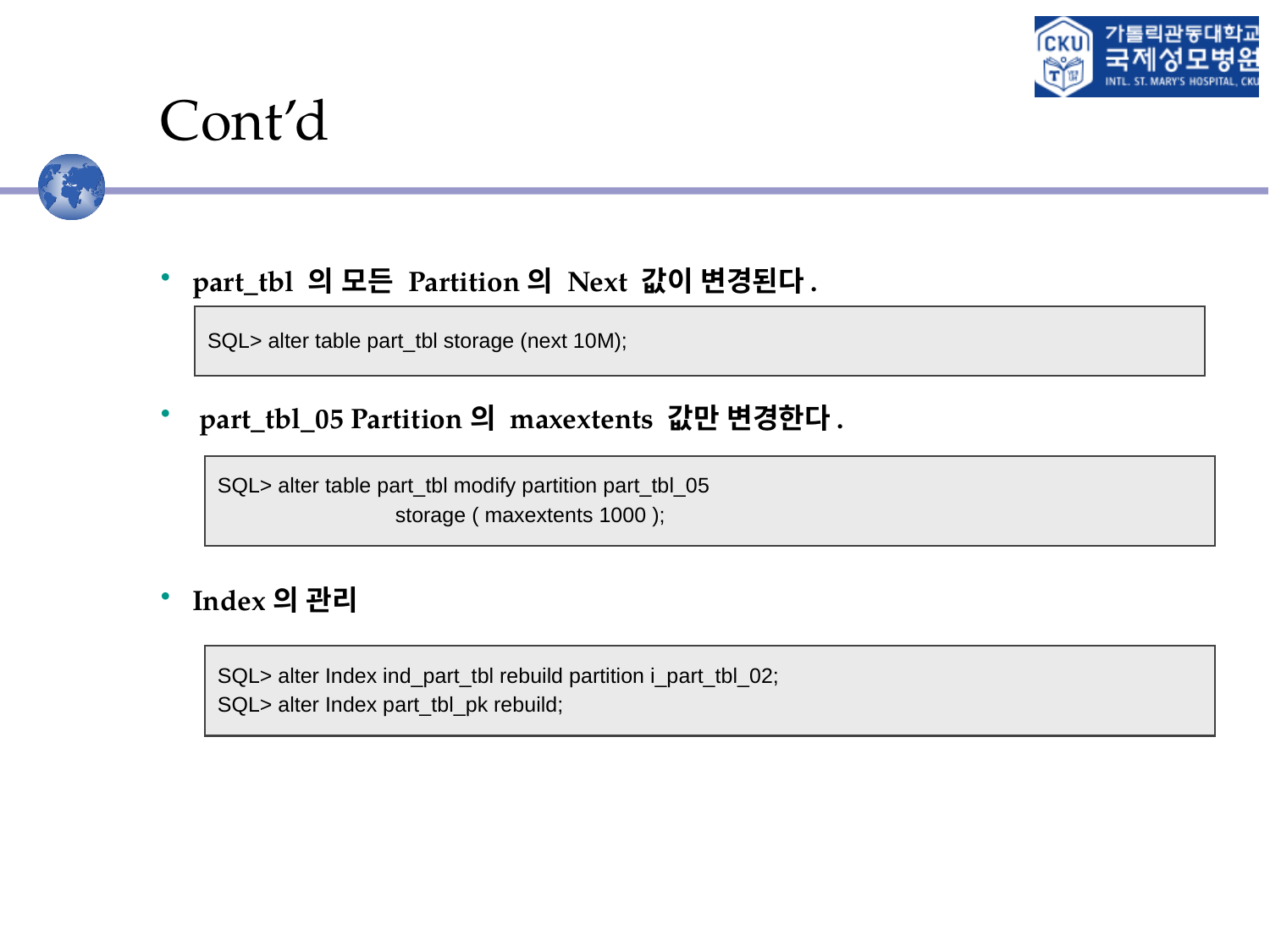

# Cont’d

part_tbl 의 모든 Partition의 Next 값이 변경된다.

 part_tbl_05 Partition의 maxextents 값만 변경한다.

Index의 관리

SQL> alter table part_tbl storage (next 10M);
SQL> alter table part_tbl modify partition part_tbl_05
                              storage ( maxextents 1000 );
SQL> alter Index ind_part_tbl rebuild partition i_part_tbl_02;
SQL> alter Index part_tbl_pk rebuild;